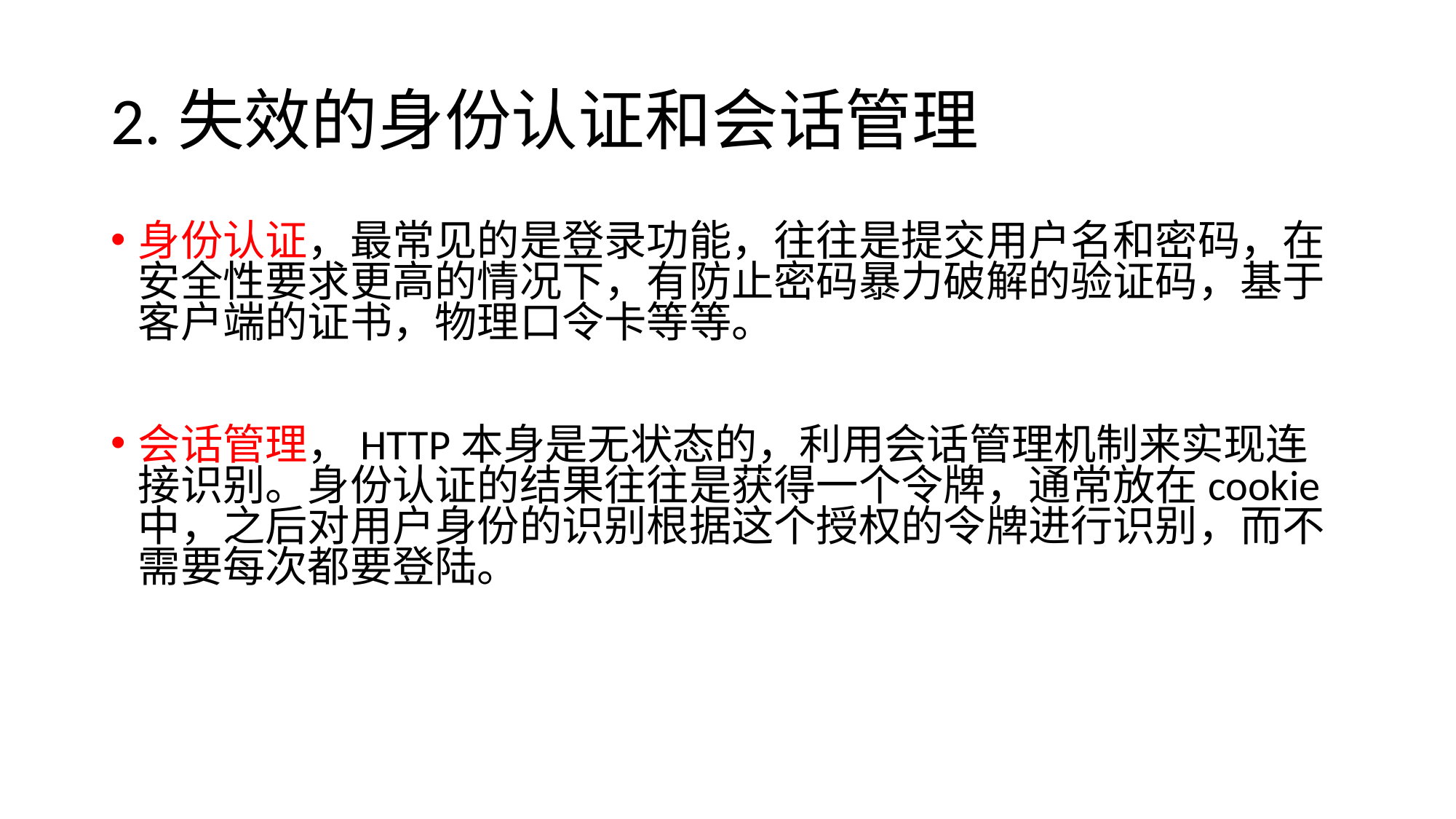

# 2.失效的身份认证和会话管理
身份认证，最常见的是登录功能，往往是提交用户名和密码，在安全性要求更高的情况下，有防止密码暴力破解的验证码，基于客户端的证书，物理口令卡等等。

会话管理，HTTP本身是无状态的，利用会话管理机制来实现连接识别。身份认证的结果往往是获得一个令牌，通常放在cookie中，之后对用户身份的识别根据这个授权的令牌进行识别，而不需要每次都要登陆。